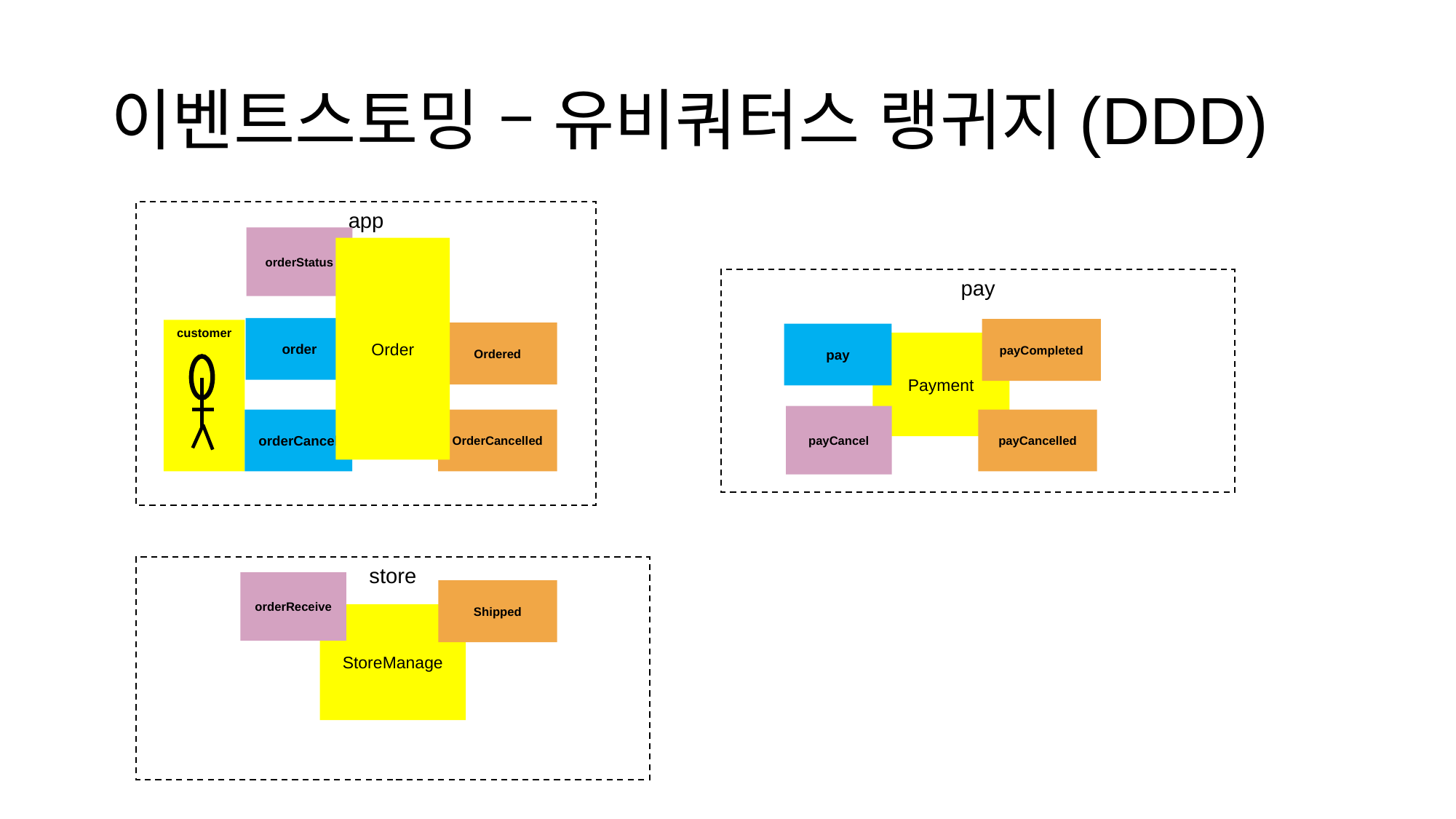

# 이벤트스토밍 – 유비쿼터스 랭귀지(DDD)
app
orderStatus
Order
pay
order
payCompleted
customer

Ordered
pay
Payment
payCancel
orderCancel
OrderCancelled
payCancelled
store
orderReceive
Shipped
StoreManage